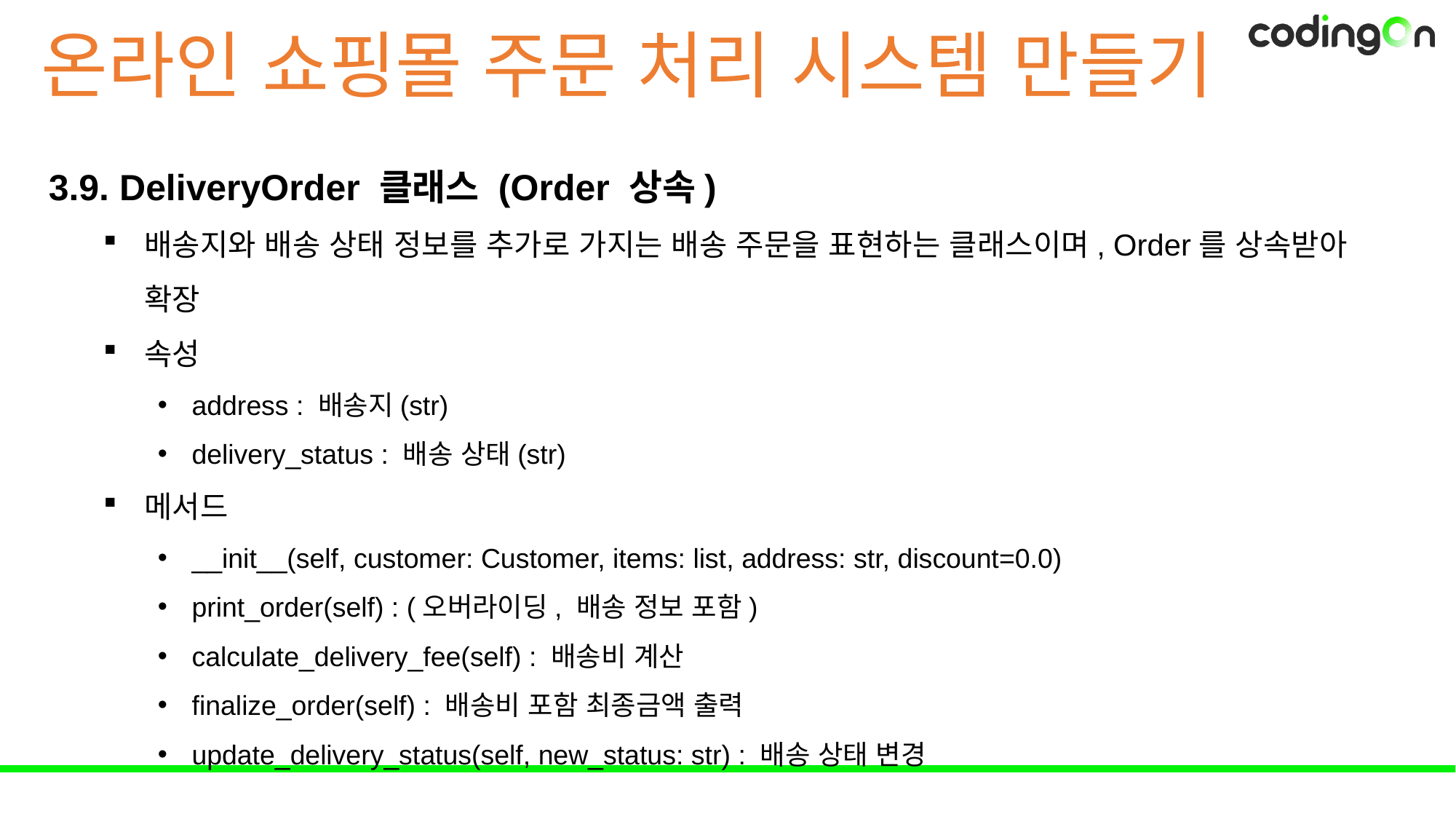

온라인 쇼핑몰 주문 처리 시스템 만들기
3.9. DeliveryOrder 클래스 (Order 상속)
배송지와 배송 상태 정보를 추가로 가지는 배송 주문을 표현하는 클래스이며, Order를 상속받아 확장
속성
address : 배송지(str)
delivery_status : 배송 상태(str)
메서드
__init__(self, customer: Customer, items: list, address: str, discount=0.0)
print_order(self) : (오버라이딩, 배송 정보 포함)
calculate_delivery_fee(self) : 배송비 계산
finalize_order(self) : 배송비 포함 최종금액 출력
update_delivery_status(self, new_status: str) : 배송 상태 변경